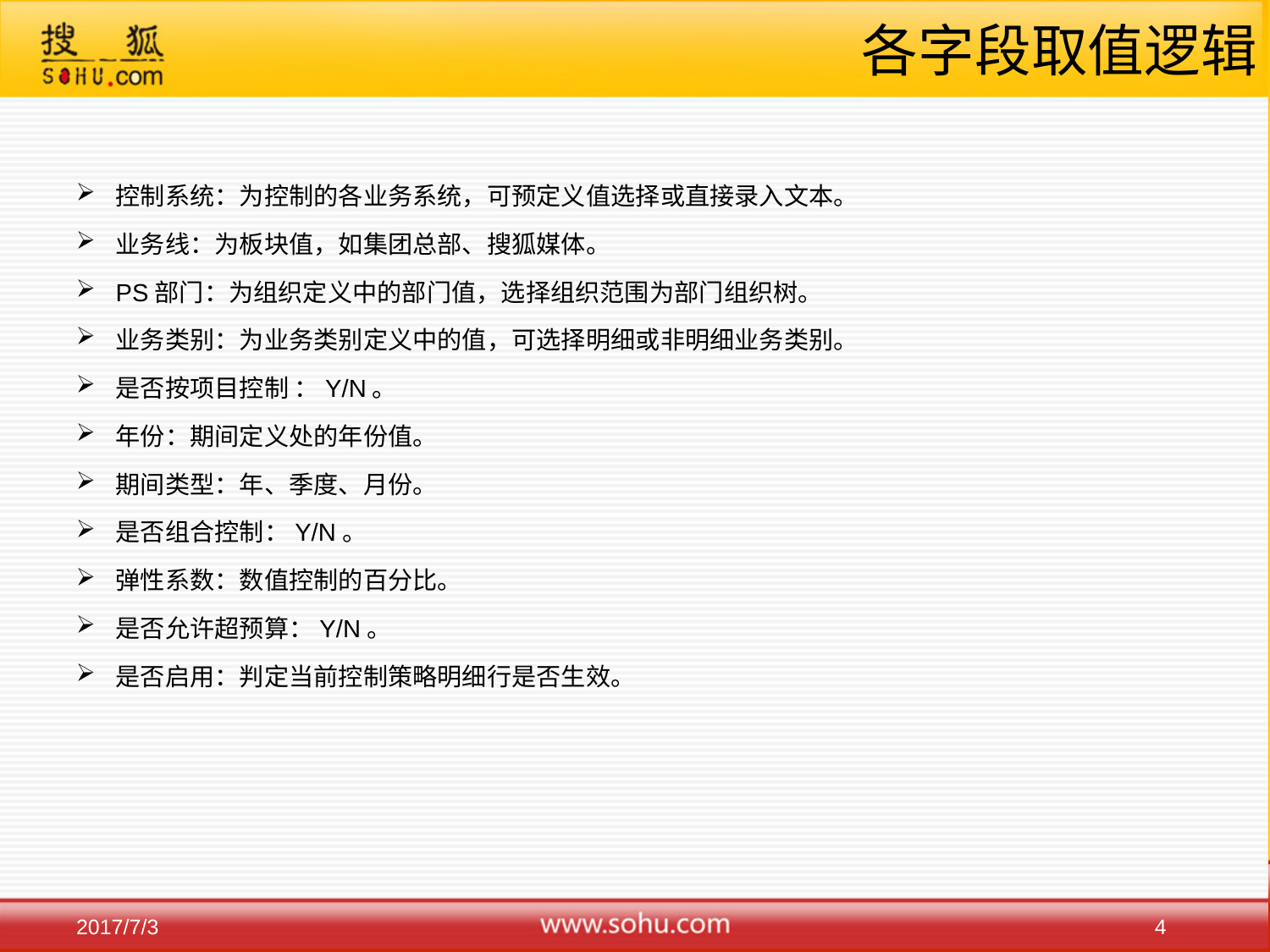

# 各字段取值逻辑
控制系统：为控制的各业务系统，可预定义值选择或直接录入文本。
业务线：为板块值，如集团总部、搜狐媒体。
PS部门：为组织定义中的部门值，选择组织范围为部门组织树。
业务类别：为业务类别定义中的值，可选择明细或非明细业务类别。
是否按项目控制 ：Y/N。
年份：期间定义处的年份值。
期间类型：年、季度、月份。
是否组合控制：Y/N。
弹性系数：数值控制的百分比。
是否允许超预算：Y/N。
是否启用：判定当前控制策略明细行是否生效。
4